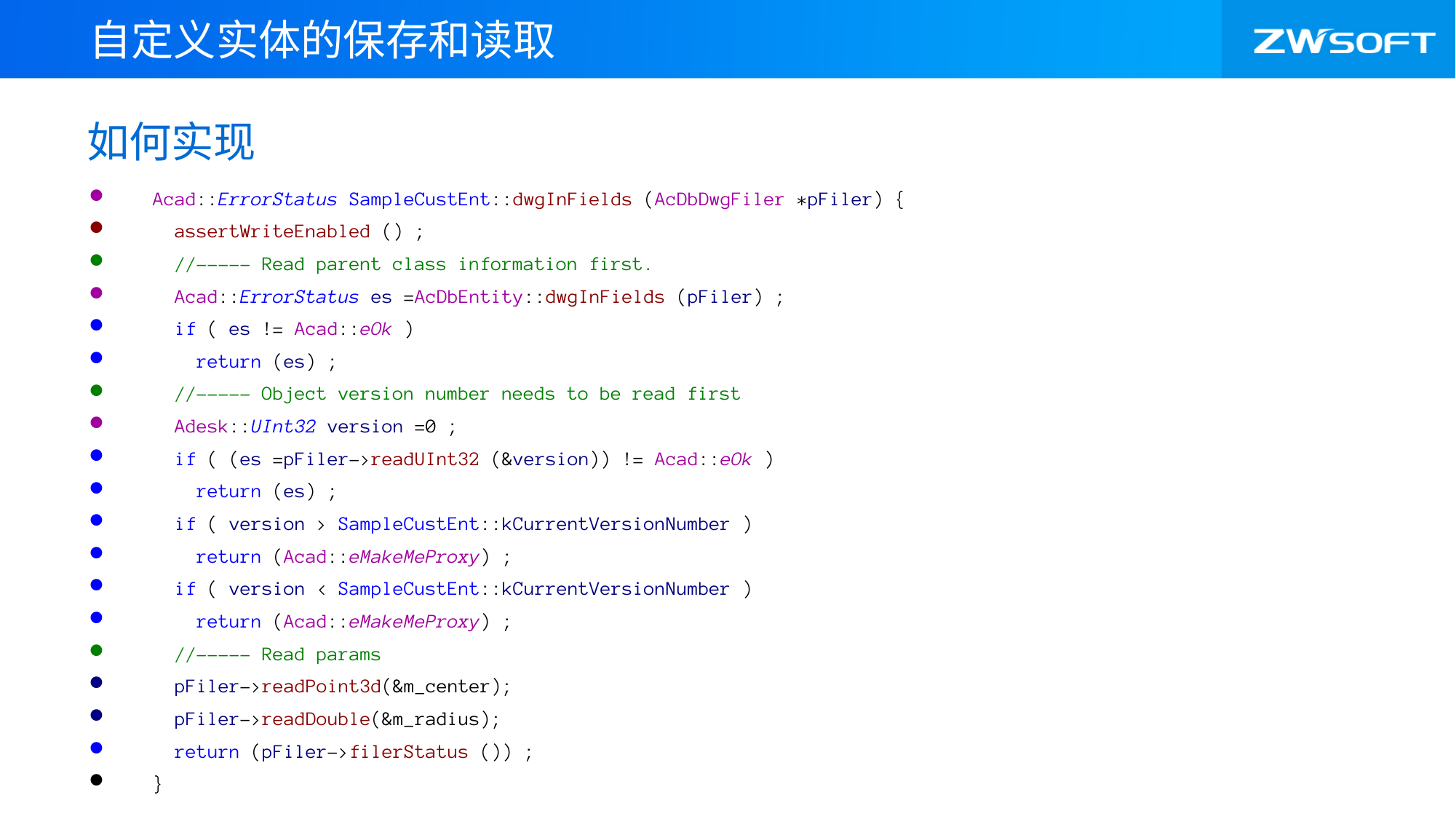

自定义实体的保存和读取
# 如何实现
Acad::ErrorStatus SampleCustEnt::dwgInFields (AcDbDwgFiler *pFiler) {
  assertWriteEnabled () ;
  //----- Read parent class information first.
  Acad::ErrorStatus es =AcDbEntity::dwgInFields (pFiler) ;
  if ( es != Acad::eOk )
    return (es) ;
  //----- Object version number needs to be read first
  Adesk::UInt32 version =0 ;
  if ( (es =pFiler->readUInt32 (&version)) != Acad::eOk )
    return (es) ;
  if ( version > SampleCustEnt::kCurrentVersionNumber )
    return (Acad::eMakeMeProxy) ;
  if ( version < SampleCustEnt::kCurrentVersionNumber )
    return (Acad::eMakeMeProxy) ;
  //----- Read params
  pFiler->readPoint3d(&m_center);
  pFiler->readDouble(&m_radius);
  return (pFiler->filerStatus ()) ;
}